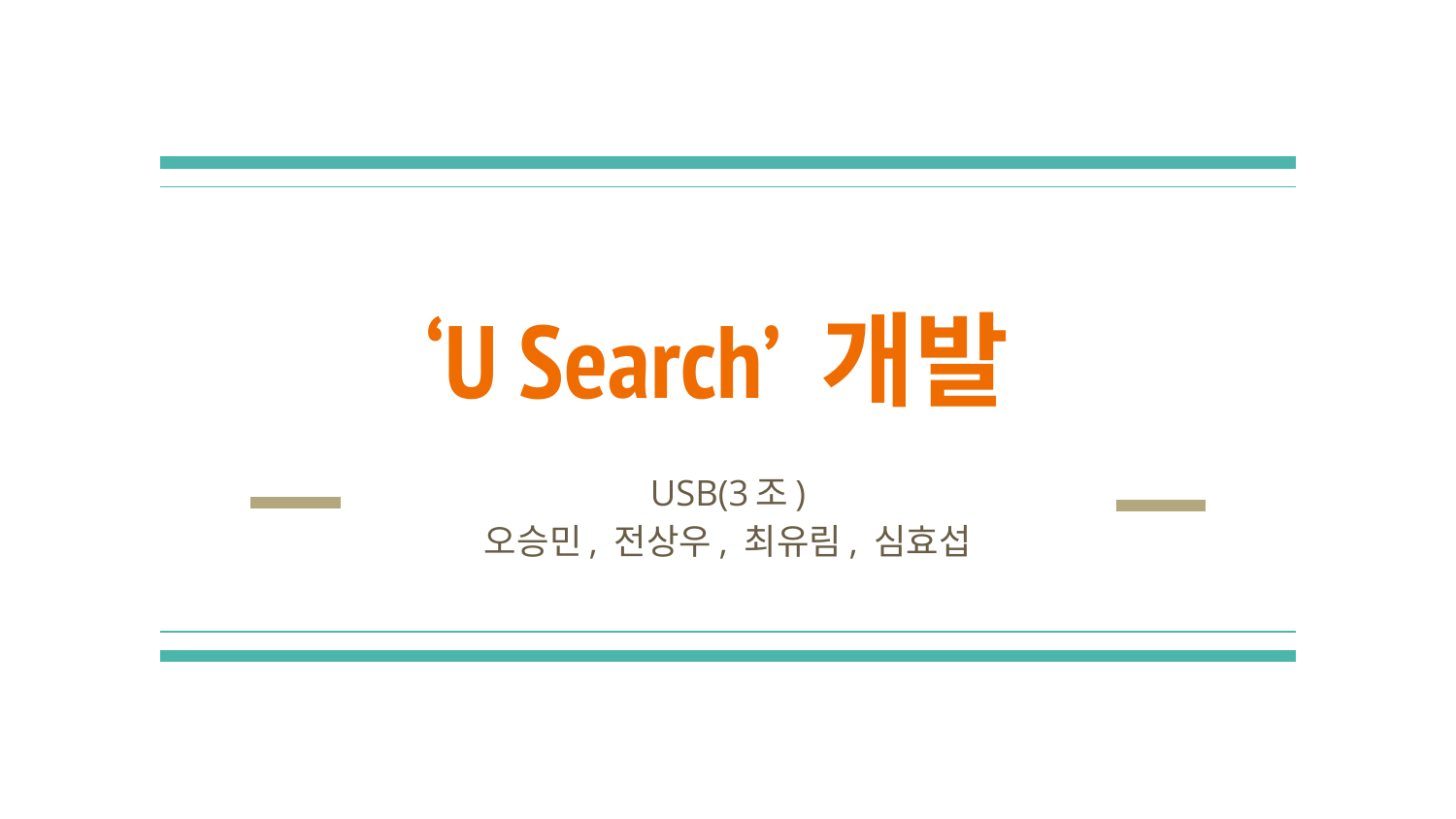

# ‘U Search’ 개발
USB(3조)
오승민, 전상우, 최유림, 심효섭